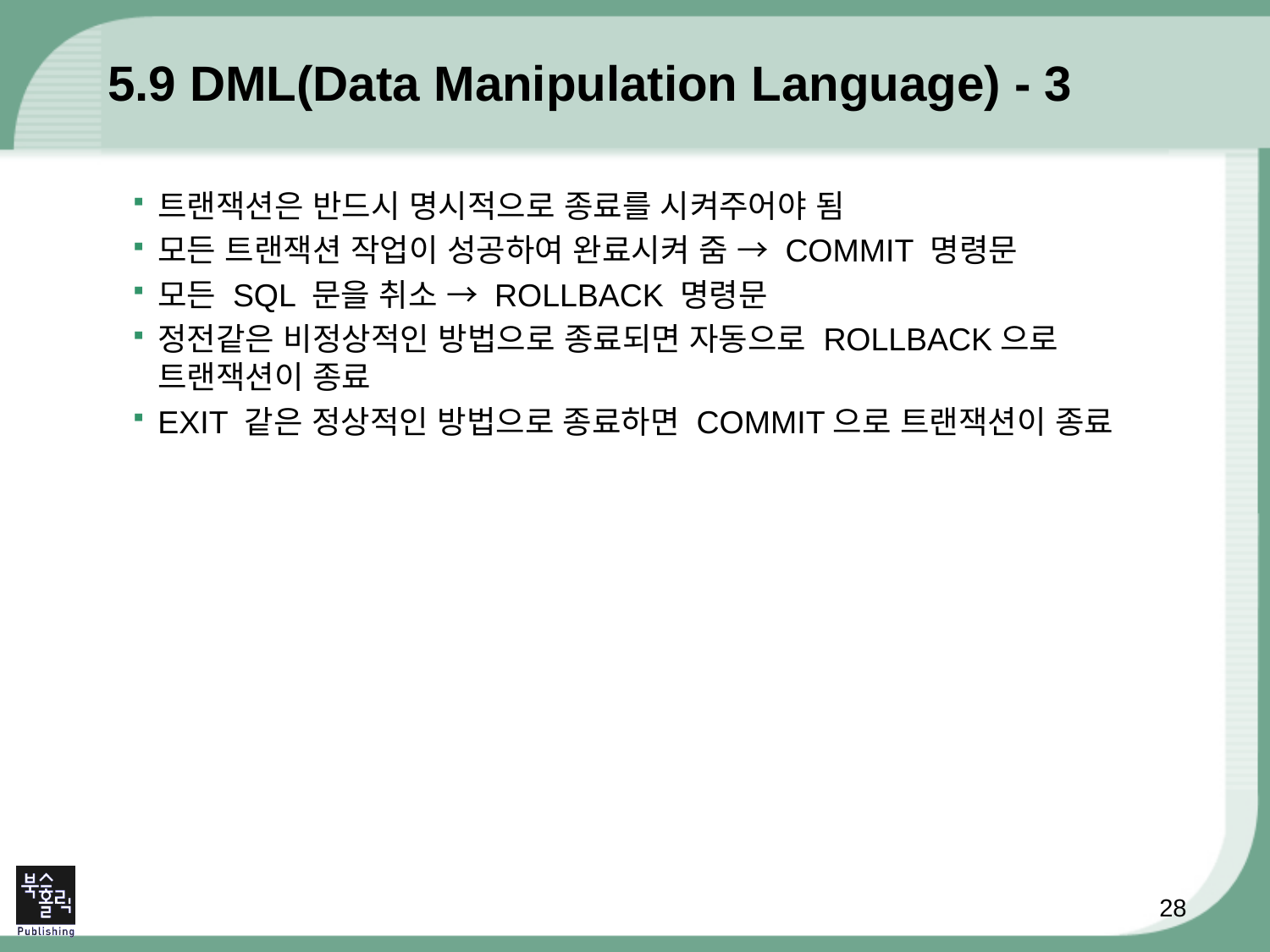

# 5.9 DML(Data Manipulation Language) - 3
트랜잭션은 반드시 명시적으로 종료를 시켜주어야 됨
모든 트랜잭션 작업이 성공하여 완료시켜 줌 → COMMIT 명령문
모든 SQL 문을 취소 → ROLLBACK 명령문
정전같은 비정상적인 방법으로 종료되면 자동으로 ROLLBACK으로 트랜잭션이 종료
EXIT 같은 정상적인 방법으로 종료하면 COMMIT으로 트랜잭션이 종료
28